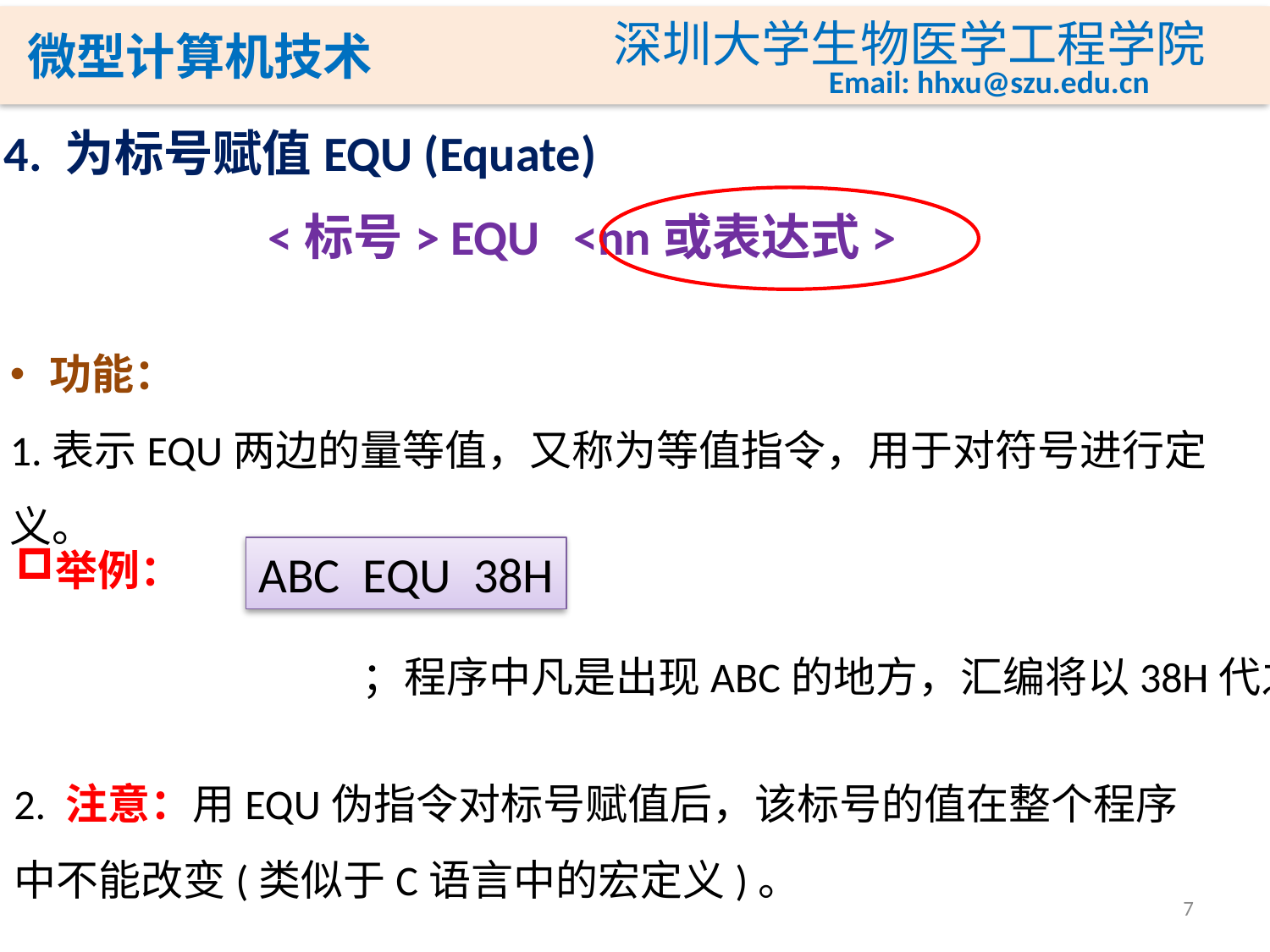

4. 为标号赋值EQU (Equate)

<标号> EQU   <nn或表达式>
功能：
1.表示EQU两边的量等值，又称为等值指令，用于对符号进行定义。
举例：
ABC  EQU  38H
；程序中凡是出现ABC的地方，汇编将以38H代之
2. 注意：用EQU伪指令对标号赋值后，该标号的值在整个程序中不能改变(类似于C语言中的宏定义)。
7